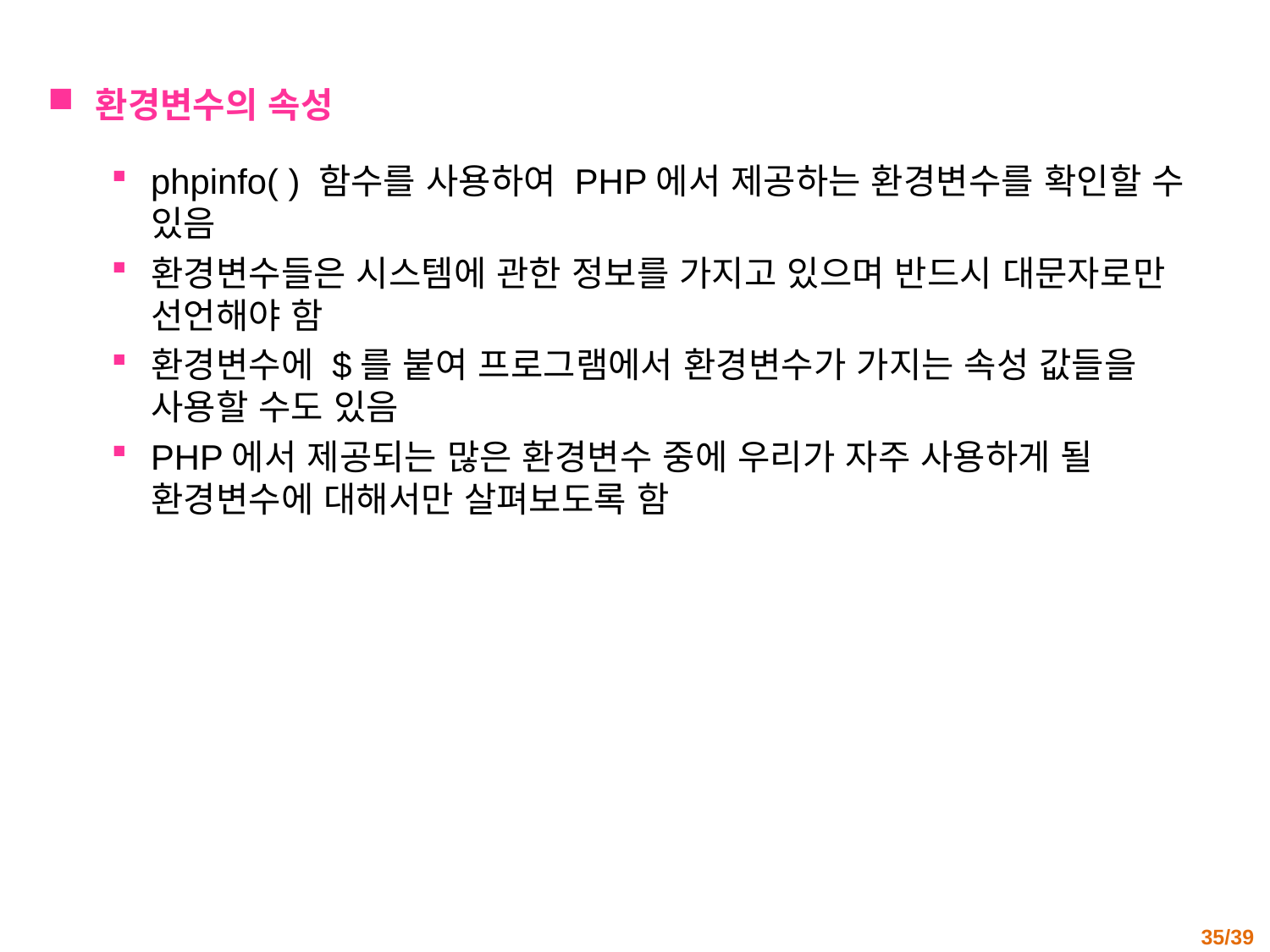

환경변수의 속성

phpinfo( ) 함수를 사용하여 PHP에서 제공하는 환경변수를 확인할 수 있음
환경변수들은 시스템에 관한 정보를 가지고 있으며 반드시 대문자로만 선언해야 함
환경변수에 $를 붙여 프로그램에서 환경변수가 가지는 속성 값들을 사용할 수도 있음
PHP에서 제공되는 많은 환경변수 중에 우리가 자주 사용하게 될 환경변수에 대해서만 살펴보도록 함